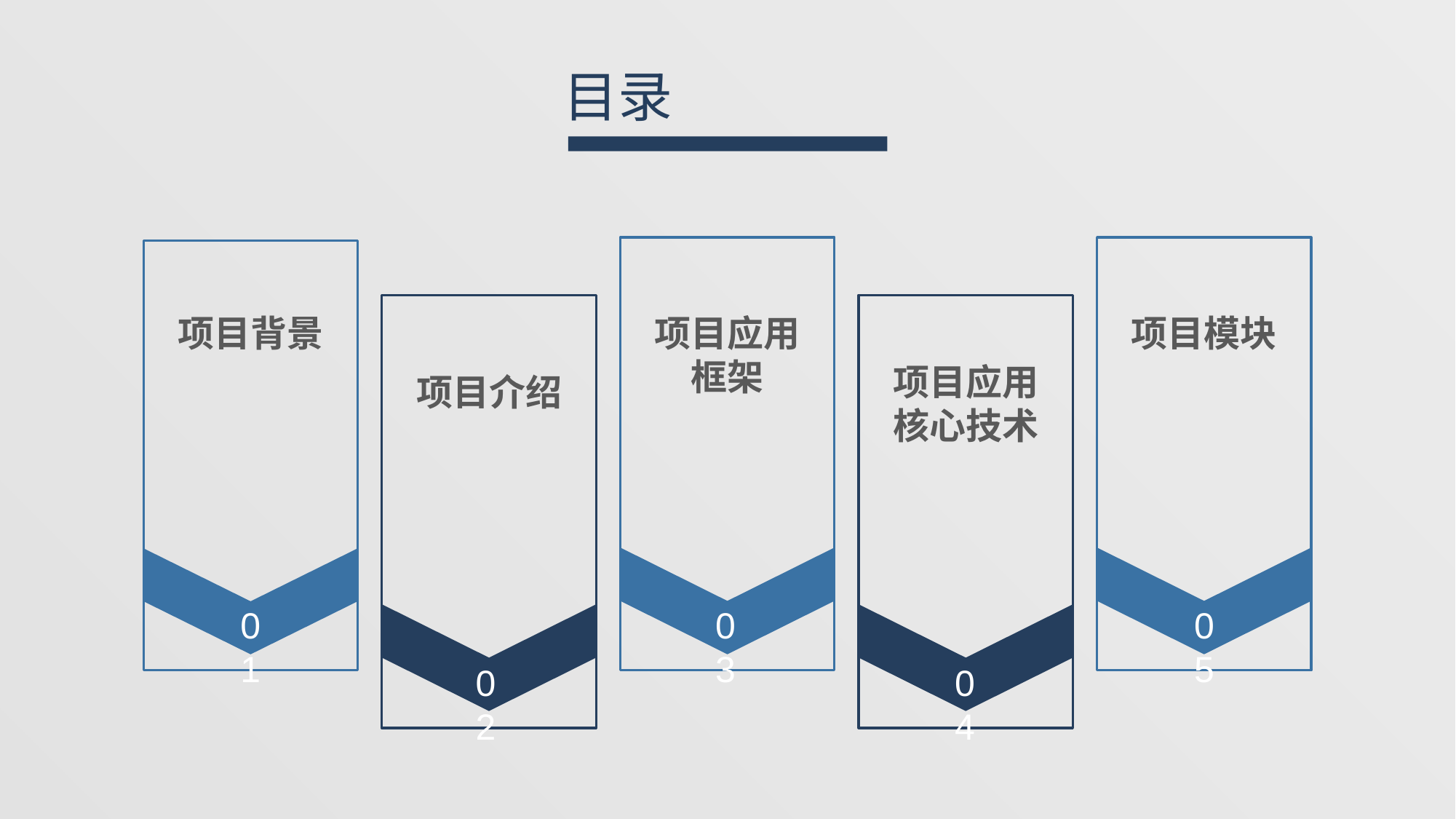

目录

项目背景
项目应用框架
项目模块
项目应用核心技术
项目介绍

01
03
05
04
02